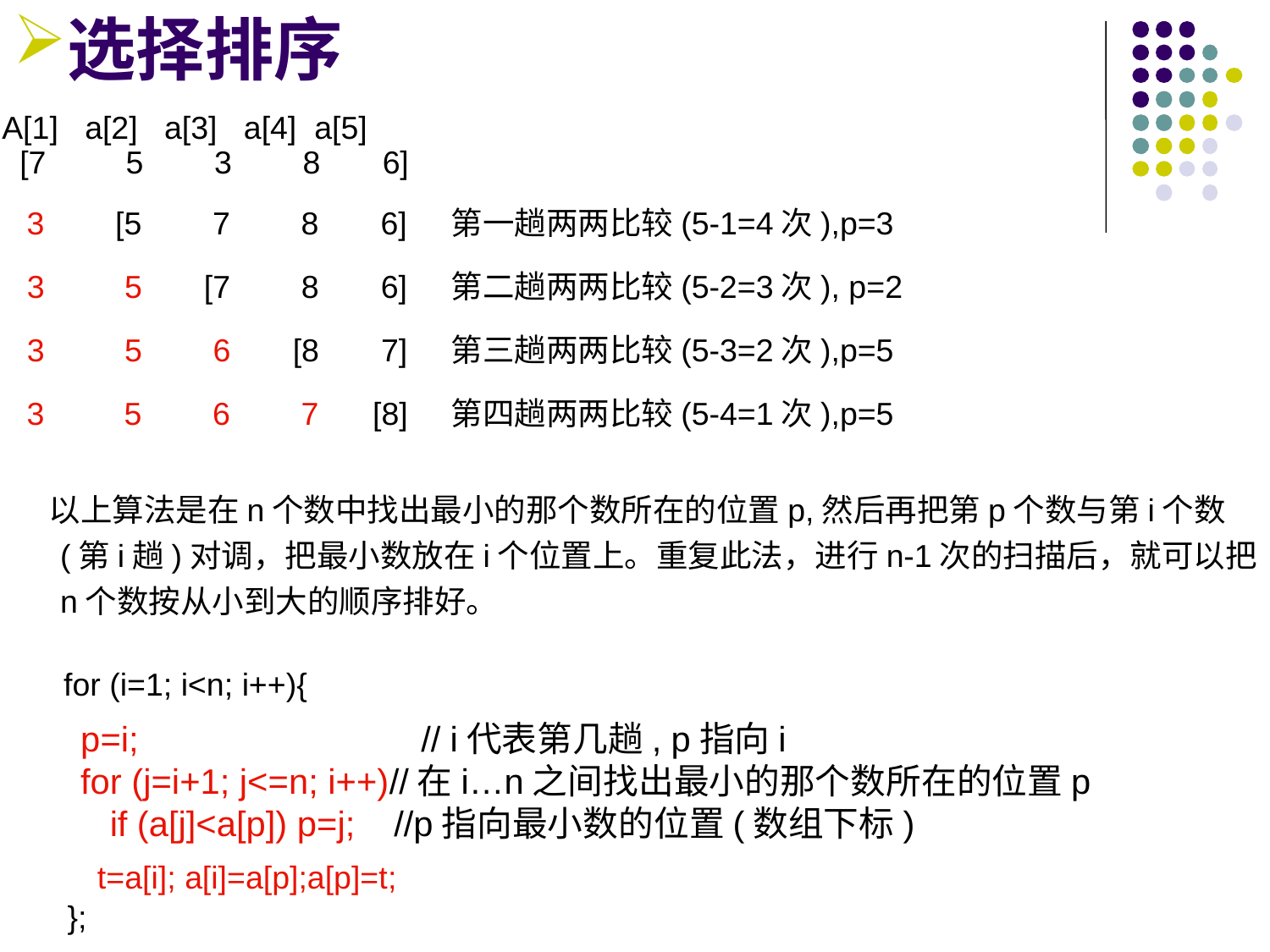

# 选择排序
A[1]   a[2]   a[3]   a[4]  a[5]
  [7         5        3        8       6]
    3        [5        7        8       6]    第一趟两两比较(5-1=4次),p=3
    3         5       [7        8       6]    第二趟两两比较(5-2=3次), p=2
    3         5        6       [8       7]    第三趟两两比较(5-3=2次),p=5
    3         5        6        7      [8]    第四趟两两比较(5-4=1次),p=5
    以上算法是在n个数中找出最小的那个数所在的位置p,然后再把第p个数与第i个数(第i趟)对调，把最小数放在i个位置上。重复此法，进行n-1次的扫描后，就可以把n个数按从小到大的顺序排好。
 for (i=1; i<n; i++){
       p=i;                             // i代表第几趟, p指向i
       for (j=i+1; j<=n; i++)//在i…n之间找出最小的那个数所在的位置p
          if (a[j]<a[p]) p=j;    //p指向最小数的位置(数组下标)
t=a[i]; a[i]=a[p];a[p]=t;
};